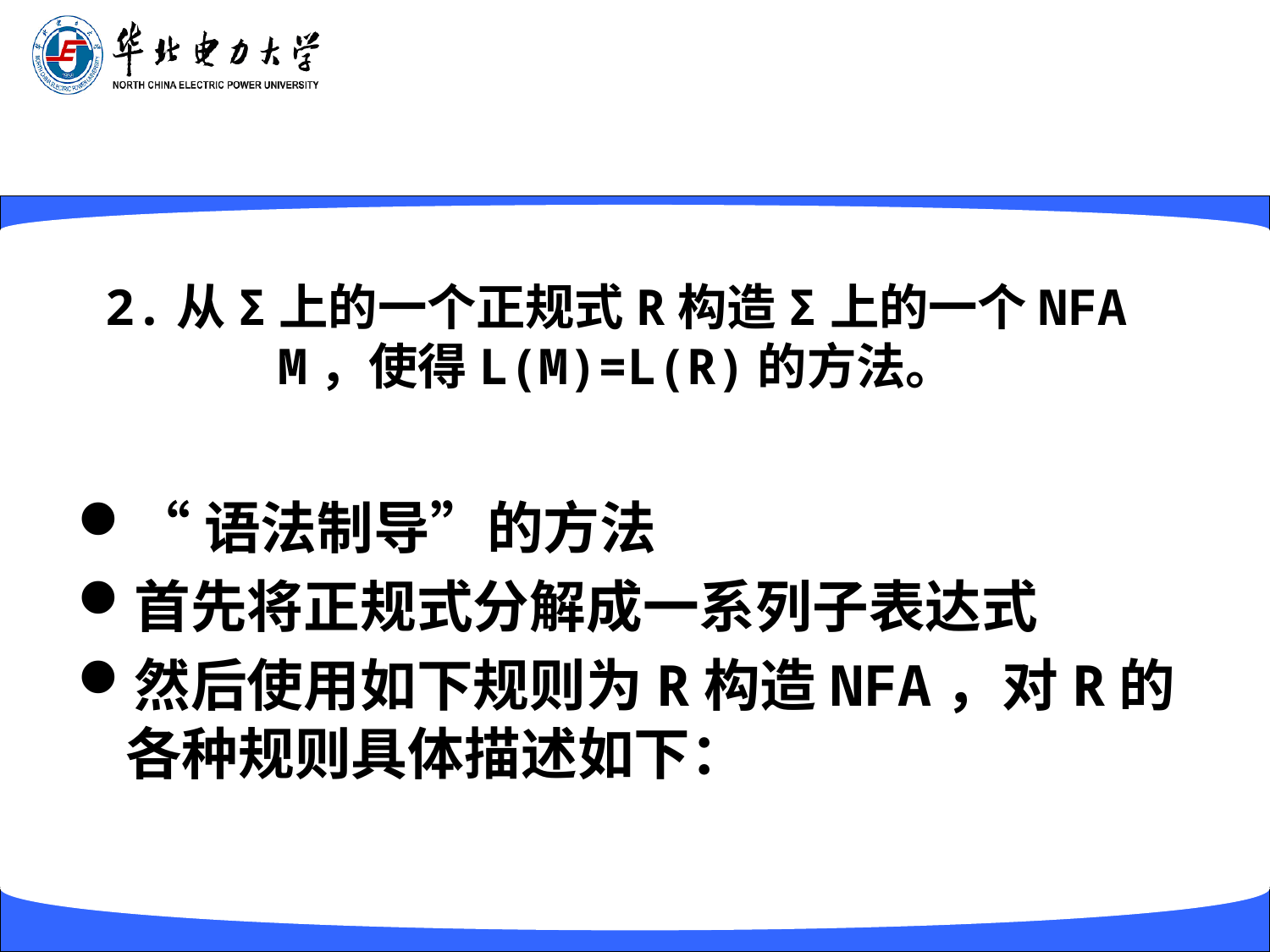

# 2.从Σ上的一个正规式R构造Σ上的一个NFA M，使得L(M)=L(R)的方法。
“语法制导”的方法
首先将正规式分解成一系列子表达式
然后使用如下规则为R构造NFA，对R的各种规则具体描述如下：